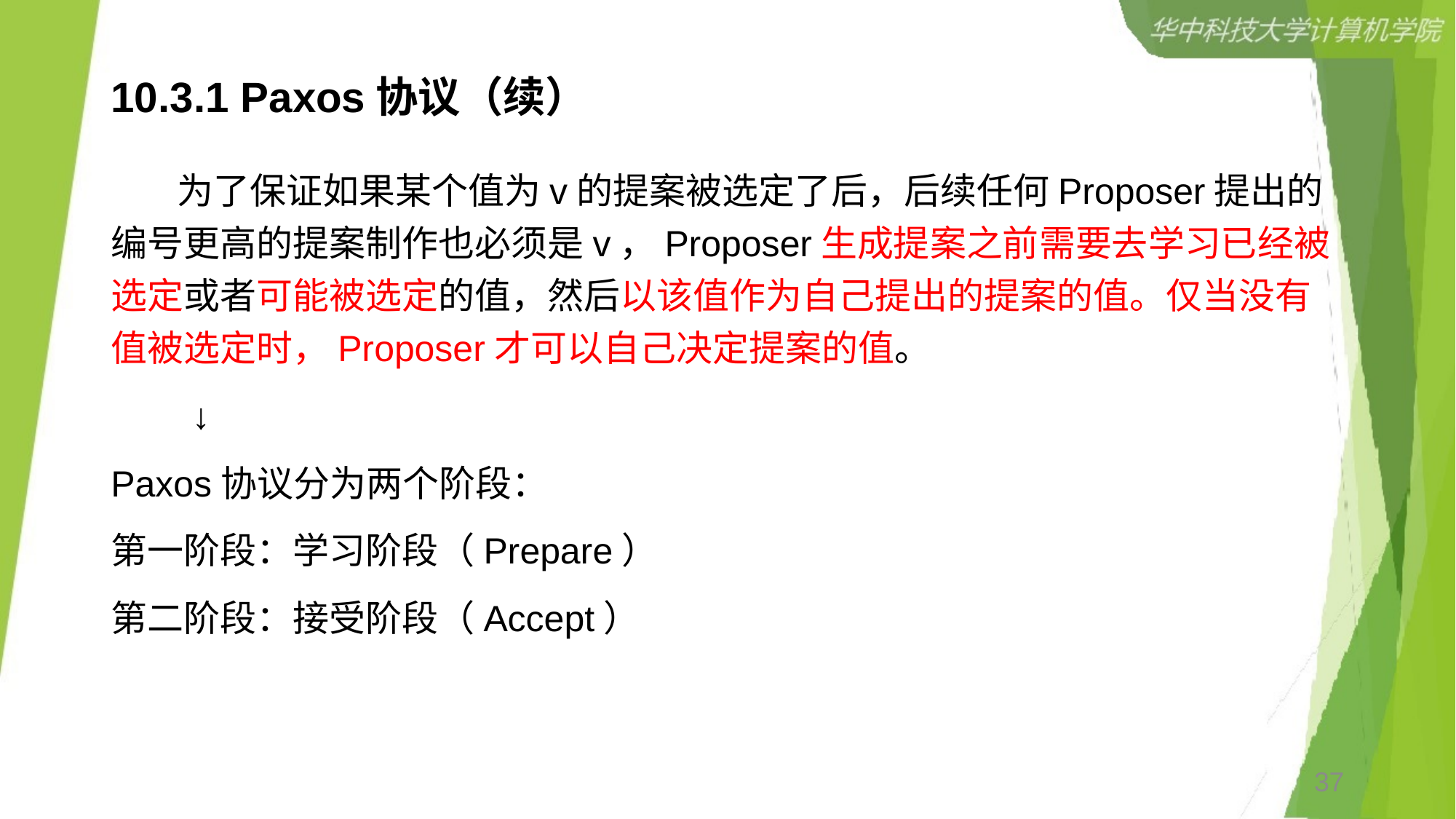

# 10.3.1 Paxos协议（续）
       为了保证如果某个值为v的提案被选定了后，后续任何Proposer提出的编号更高的提案制作也必须是v，Proposer生成提案之前需要去学习已经被选定或者可能被选定的值，然后以该值作为自己提出的提案的值。仅当没有值被选定时，Proposer才可以自己决定提案的值。
        ↓
Paxos协议分为两个阶段：
第一阶段：学习阶段（Prepare）
第二阶段：接受阶段（Accept）
37